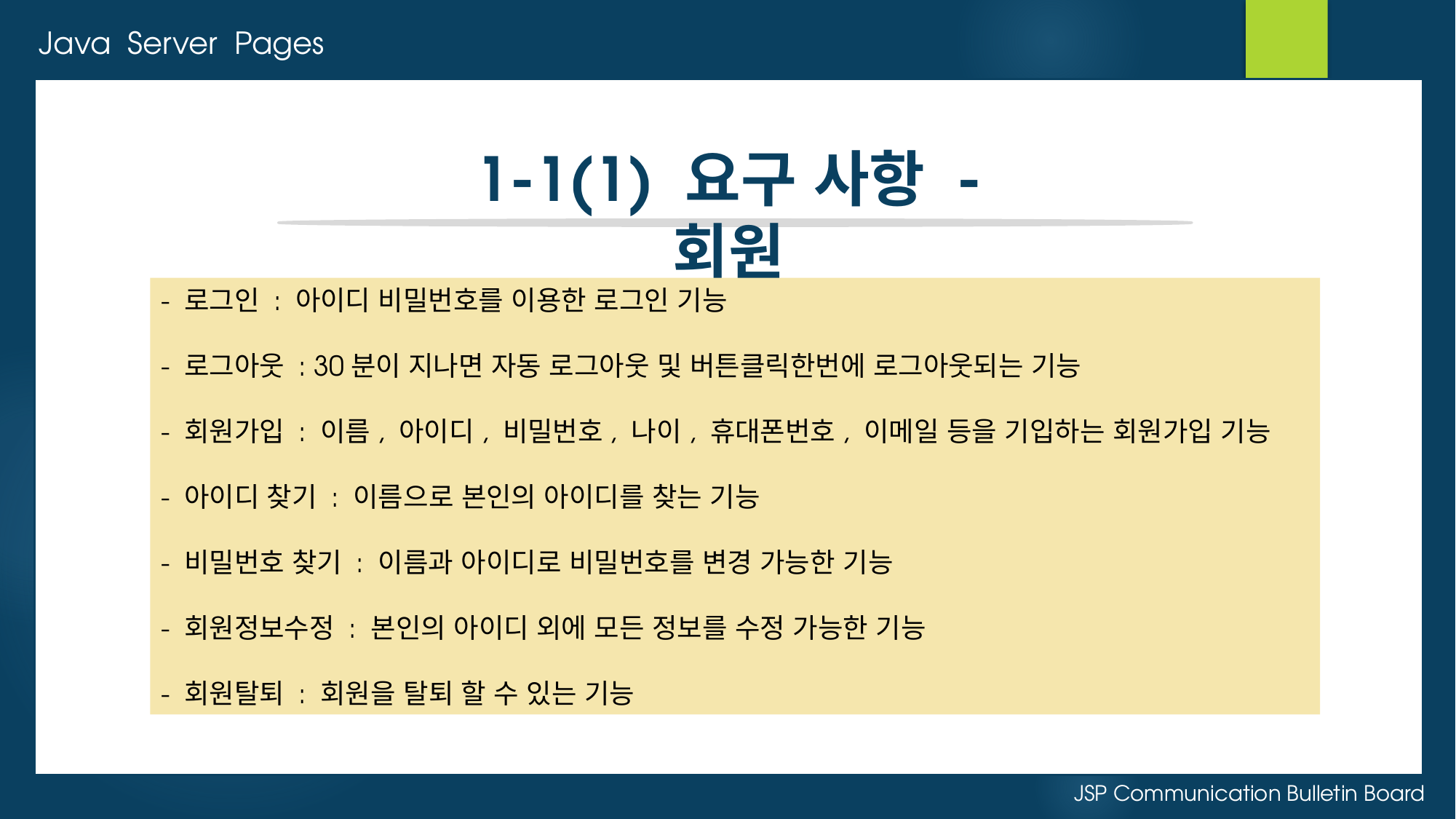

Java  Server  Pages

1-1(1) 요구 사항 - 회원

- 로그인 : 아이디 비밀번호를 이용한 로그인 기능

- 로그아웃 : 30분이 지나면 자동 로그아웃 및 버튼클릭한번에 로그아웃되는 기능

- 회원가입 : 이름, 아이디, 비밀번호, 나이, 휴대폰번호, 이메일 등을 기입하는 회원가입 기능

- 아이디 찾기 : 이름으로 본인의 아이디를 찾는 기능

- 비밀번호 찾기 : 이름과 아이디로 비밀번호를 변경 가능한 기능

- 회원정보수정 : 본인의 아이디 외에 모든 정보를 수정 가능한 기능

- 회원탈퇴 : 회원을 탈퇴 할 수 있는 기능
JSP Communication Bulletin Board